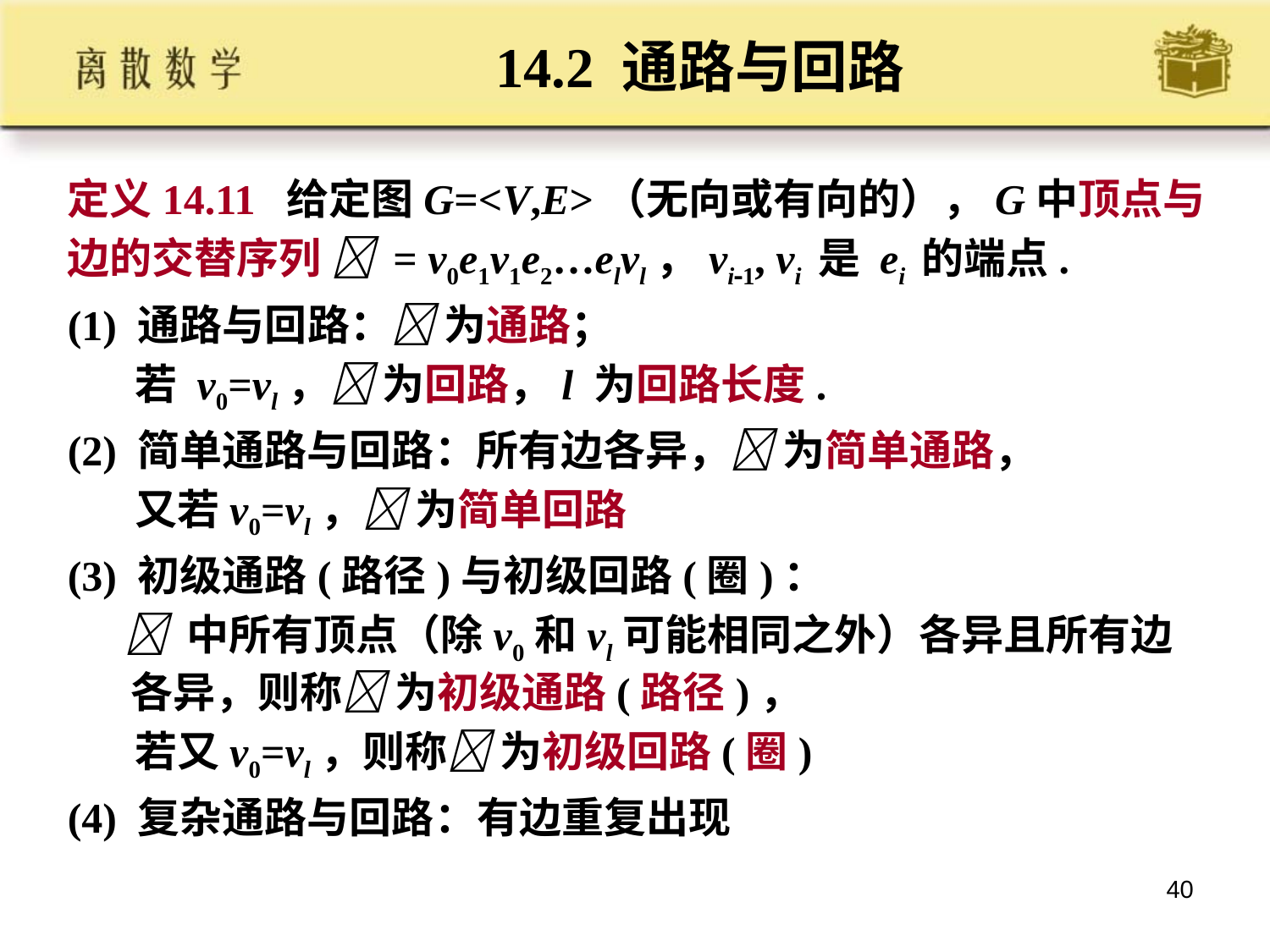

# 14.2 通路与回路
定义14.11  给定图G=<V,E>（无向或有向的），G中顶点与
边的交替序列 Γ = v0e1v1e2…elvl，vi−1, vi 是 ei 的端点.
(1) 通路与回路：Γ 为通路；
      若 v0=vl，Γ 为回路，l 为回路长度.
(2) 简单通路与回路：所有边各异，Γ 为简单通路，
      又若v0=vl，Γ 为简单回路
(3) 初级通路(路径)与初级回路(圈)：
      Γ 中所有顶点（除v0和vl可能相同之外）各异且所有边各异，则称Γ 为初级通路(路径)，
      若又v0=vl，则称Γ 为初级回路(圈)
(4) 复杂通路与回路：有边重复出现
40